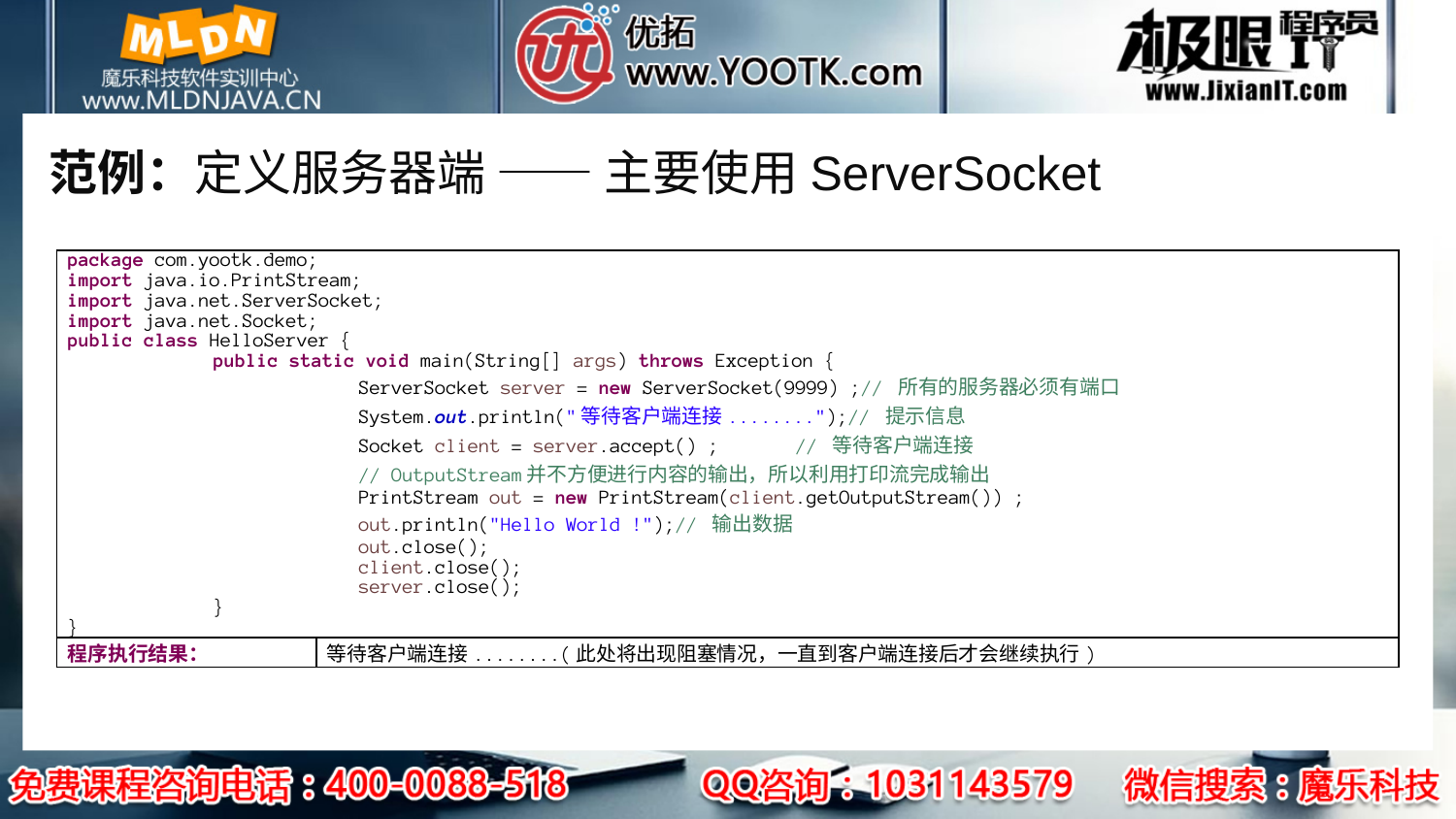

# 范例：定义服务器端 —— 主要使用ServerSocket
| package com.yootk.demo; import java.io.PrintStream; import java.net.ServerSocket; import java.net.Socket; public class HelloServer { public static void main(String[] args) throws Exception { ServerSocket server = new ServerSocket(9999) ;// 所有的服务器必须有端口 System.out.println("等待客户端连接........");// 提示信息 Socket client = server.accept() ; // 等待客户端连接 // OutputStream并不方便进行内容的输出，所以利用打印流完成输出 PrintStream out = new PrintStream(client.getOutputStream()) ; out.println("Hello World !");// 输出数据 out.close(); client.close(); server.close(); } } |  |
| --- | --- |
| 程序执行结果： | 等待客户端连接........(此处将出现阻塞情况，一直到客户端连接后才会继续执行) |